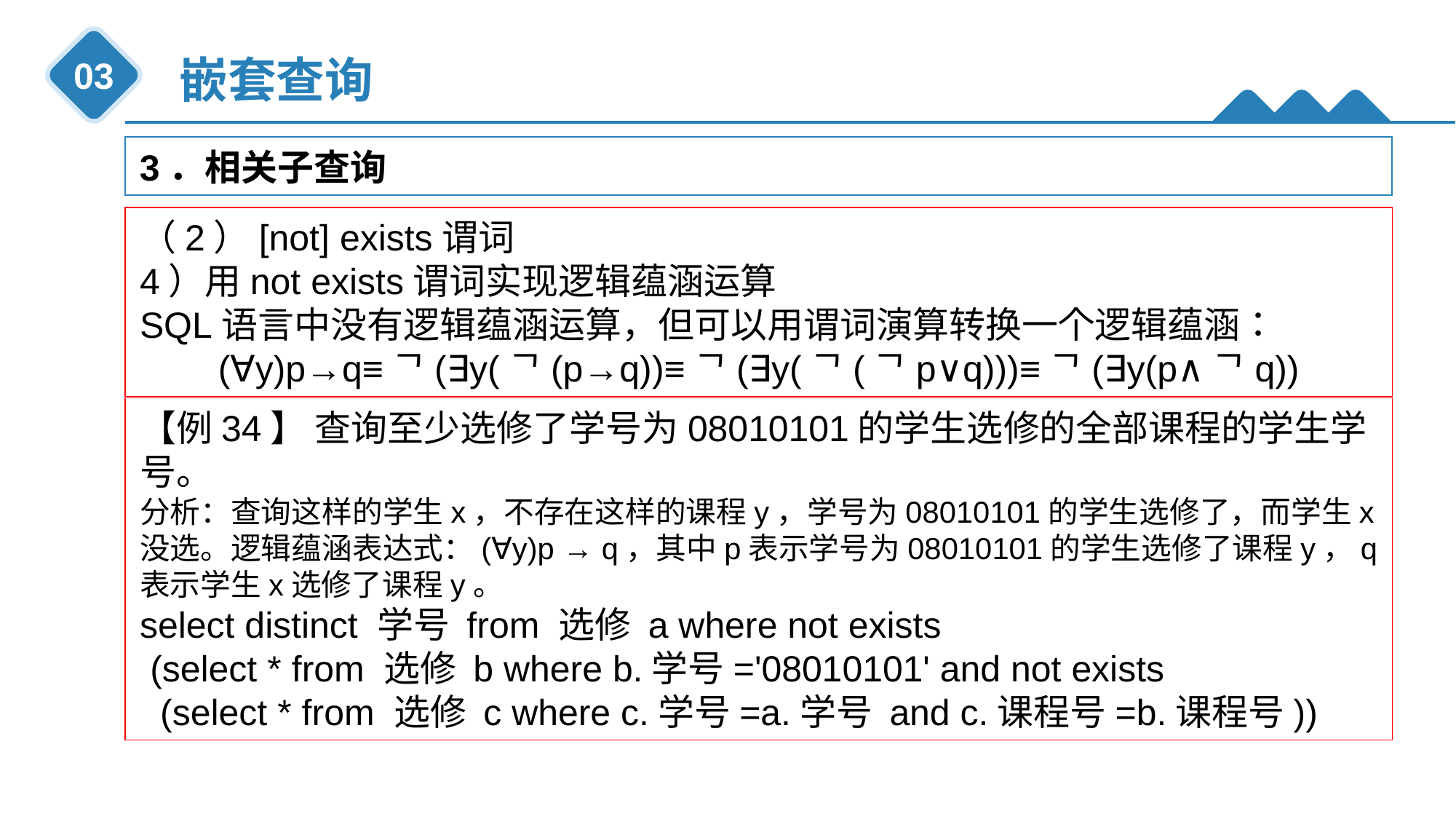

嵌套查询
03

3．相关子查询
（2）[not] exists谓词
4）用not exists谓词实现逻辑蕴涵运算
SQL语言中没有逻辑蕴涵运算，但可以用谓词演算转换一个逻辑蕴涵：
(∀y)p→q≡ᄀ(∃y(ᄀ(p→q))≡ᄀ(∃y(ᄀ(ᄀp∨q)))≡ᄀ(∃y(p∧ᄀq))
主讲：叶潮流
合肥学院
【例34】 查询至少选修了学号为08010101的学生选修的全部课程的学生学号。
分析：查询这样的学生x，不存在这样的课程y，学号为08010101的学生选修了，而学生x没选。逻辑蕴涵表达式：(∀y)p → q，其中p表示学号为08010101的学生选修了课程y，q 表示学生x选修了课程y。
select distinct 学号 from 选修 a where not exists
 (select * from 选修 b where b.学号='08010101' and not exists
  (select * from 选修 c where c.学号=a.学号 and c.课程号=b.课程号))